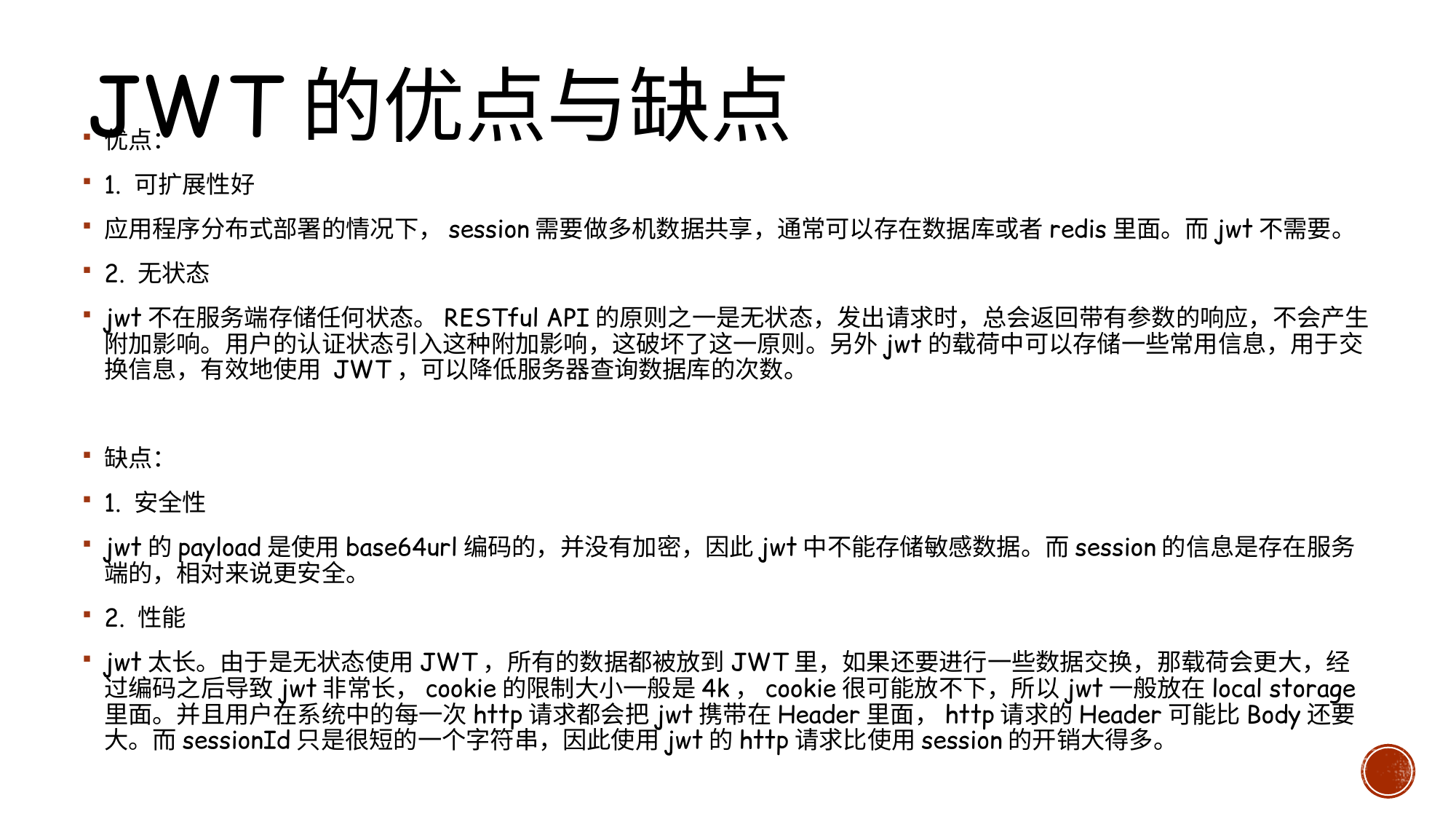

# JWT的优点与缺点
优点：
1. 可扩展性好
应用程序分布式部署的情况下，session需要做多机数据共享，通常可以存在数据库或者redis里面。而jwt不需要。
2. 无状态
jwt不在服务端存储任何状态。RESTful API的原则之一是无状态，发出请求时，总会返回带有参数的响应，不会产生附加影响。用户的认证状态引入这种附加影响，这破坏了这一原则。另外jwt的载荷中可以存储一些常用信息，用于交换信息，有效地使用 JWT，可以降低服务器查询数据库的次数。

缺点：
1. 安全性
jwt的payload是使用base64url编码的，并没有加密，因此jwt中不能存储敏感数据。而session的信息是存在服务端的，相对来说更安全。
2. 性能
jwt太长。由于是无状态使用JWT，所有的数据都被放到JWT里，如果还要进行一些数据交换，那载荷会更大，经过编码之后导致jwt非常长，cookie的限制大小一般是4k，cookie很可能放不下，所以jwt一般放在local storage里面。并且用户在系统中的每一次http请求都会把jwt携带在Header里面，http请求的Header可能比Body还要大。而sessionId只是很短的一个字符串，因此使用jwt的http请求比使用session的开销大得多。